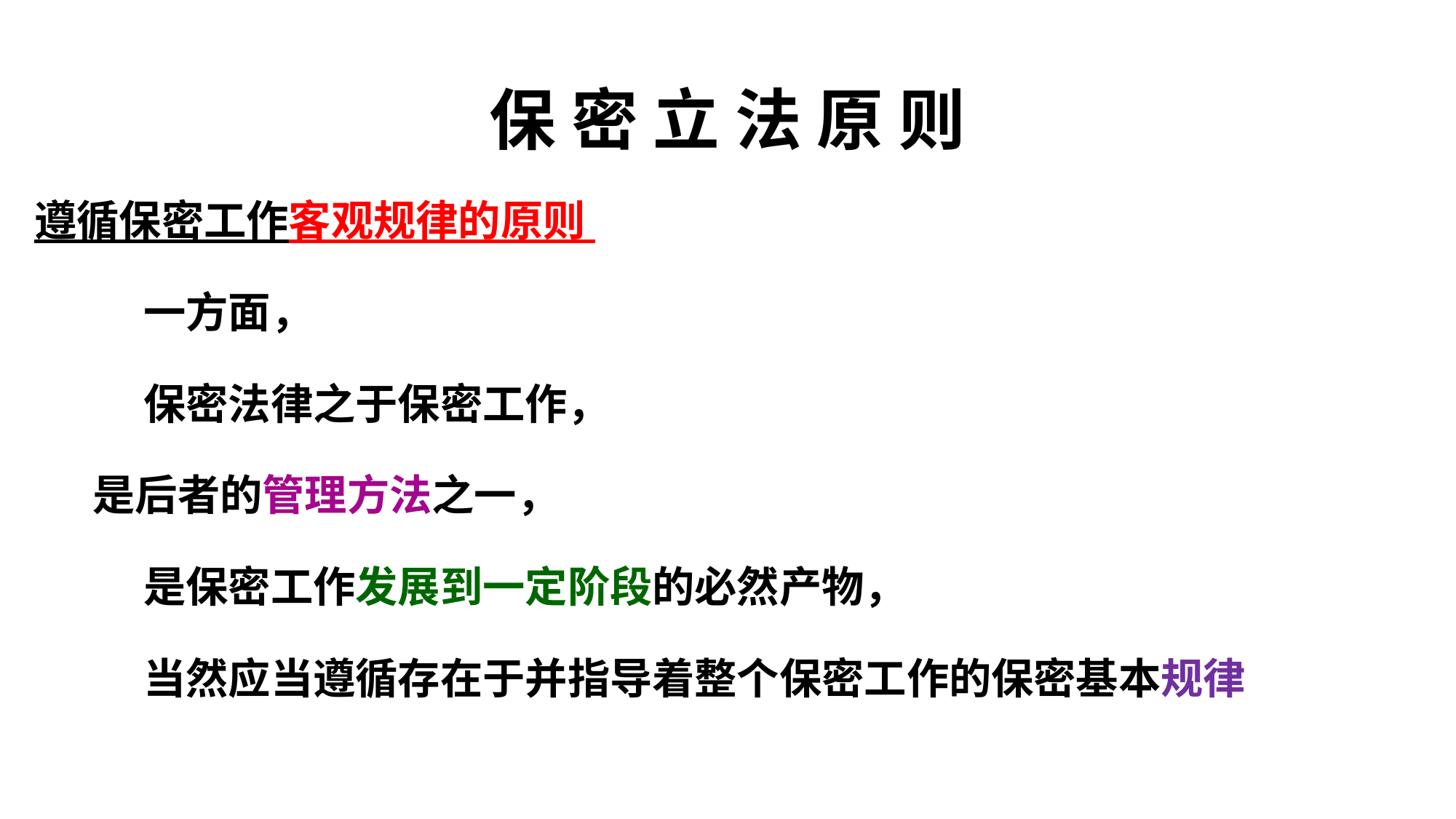

# 保 密 立 法 原 则
遵循保密工作客观规律的原则
	一方面，
	保密法律之于保密工作，
     是后者的管理方法之一，
	是保密工作发展到一定阶段的必然产物，
	当然应当遵循存在于并指导着整个保密工作的保密基本规律